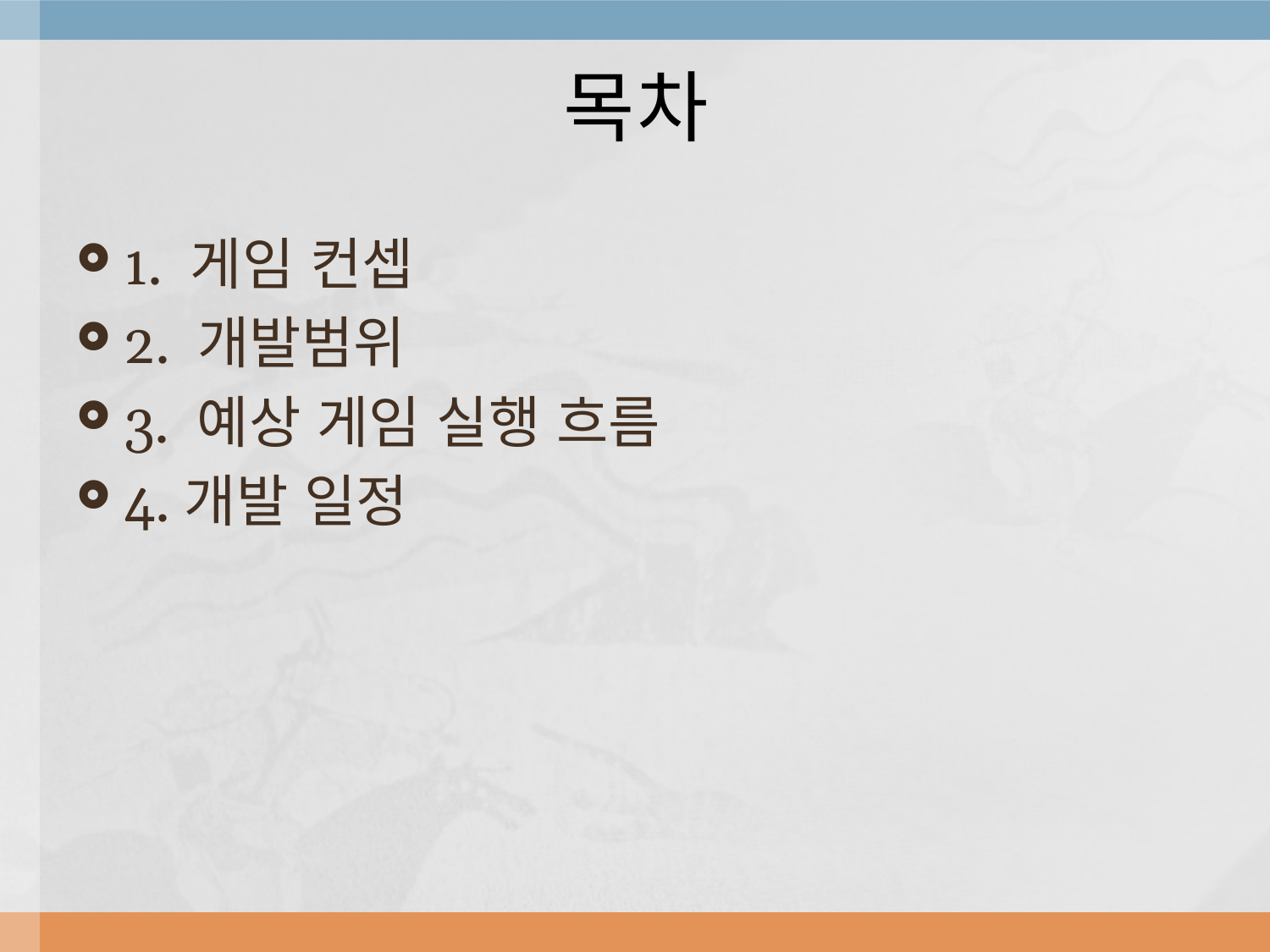

# 목차
1. 게임 컨셉
2. 개발범위
3. 예상 게임 실행 흐름
4.개발 일정